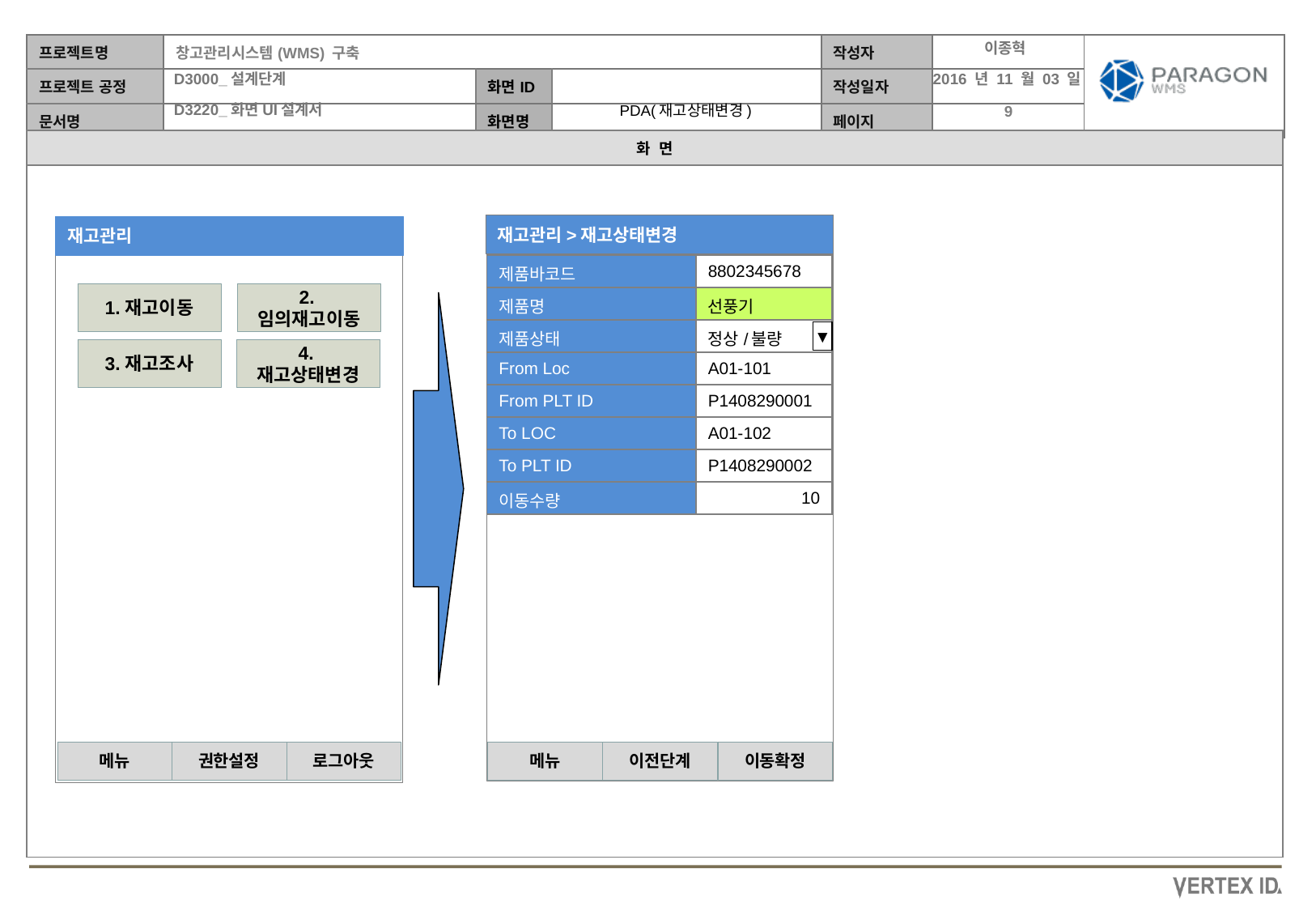

이종혁
2016 년 11 월 03 일
PDA(재고상태변경)
재고관리>재고상태변경

재고관리

| 제품바코드 | 8802345678 |
| --- | --- |
| 제품명 | 선풍기 |
| 제품상태 | 정상/불량 |
| From Loc | A01-101 |
| From PLT ID | P1408290001 |
| To LOC | A01-102 |
| To PLT ID | P1408290002 |
| 이동수량 | 10 |
1.재고이동
2.임의재고이동

▼
4.재고상태변경
3.재고조사
메뉴
권한설정
로그아웃
메뉴
이전단계
이동확정